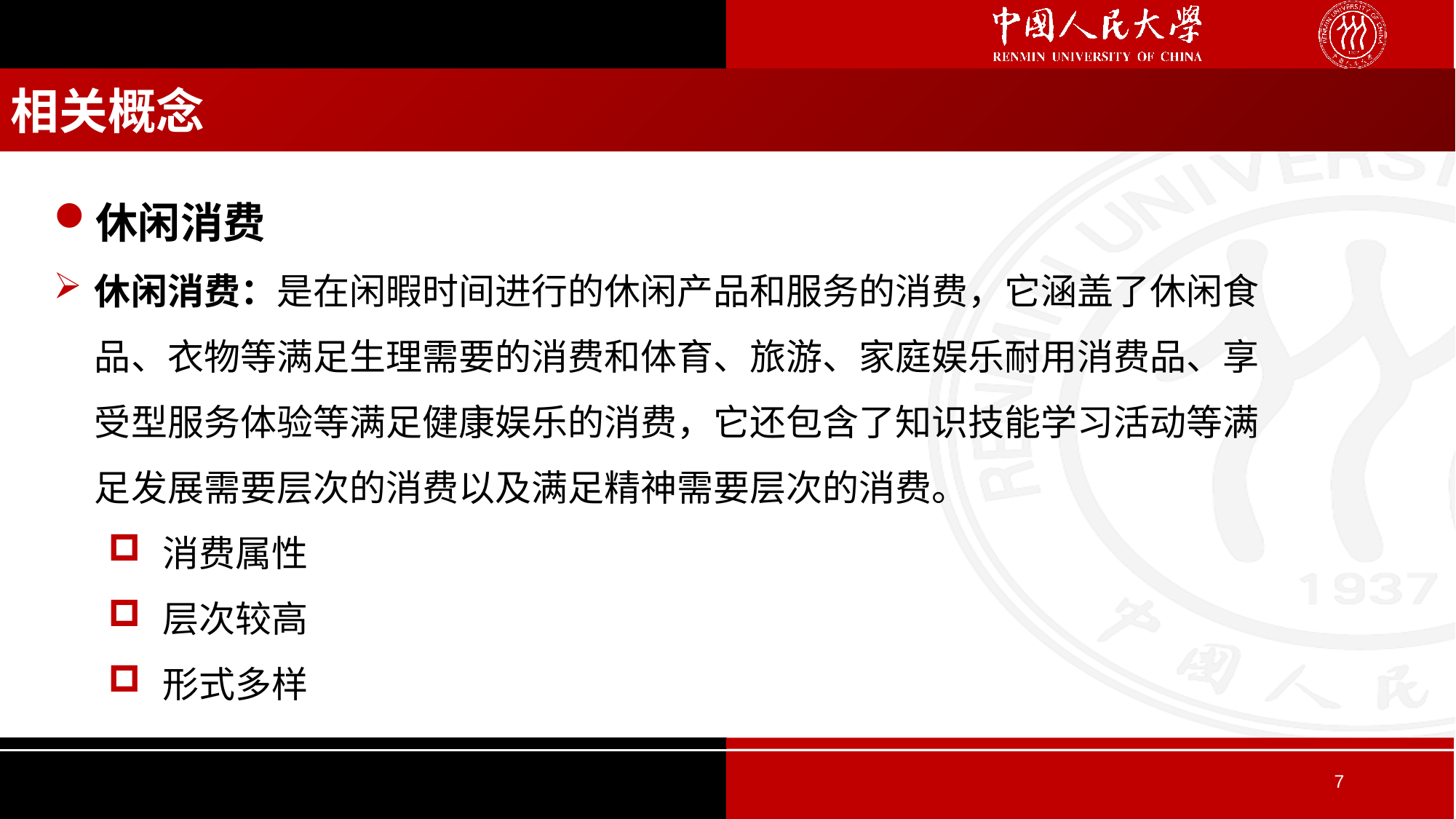

相关概念
休闲消费
休闲消费：是在闲暇时间进行的休闲产品和服务的消费，它涵盖了休闲食品、衣物等满足生理需要的消费和体育、旅游、家庭娱乐耐用消费品、享受型服务体验等满足健康娱乐的消费，它还包含了知识技能学习活动等满足发展需要层次的消费以及满足精神需要层次的消费。
消费属性
层次较高
形式多样

7